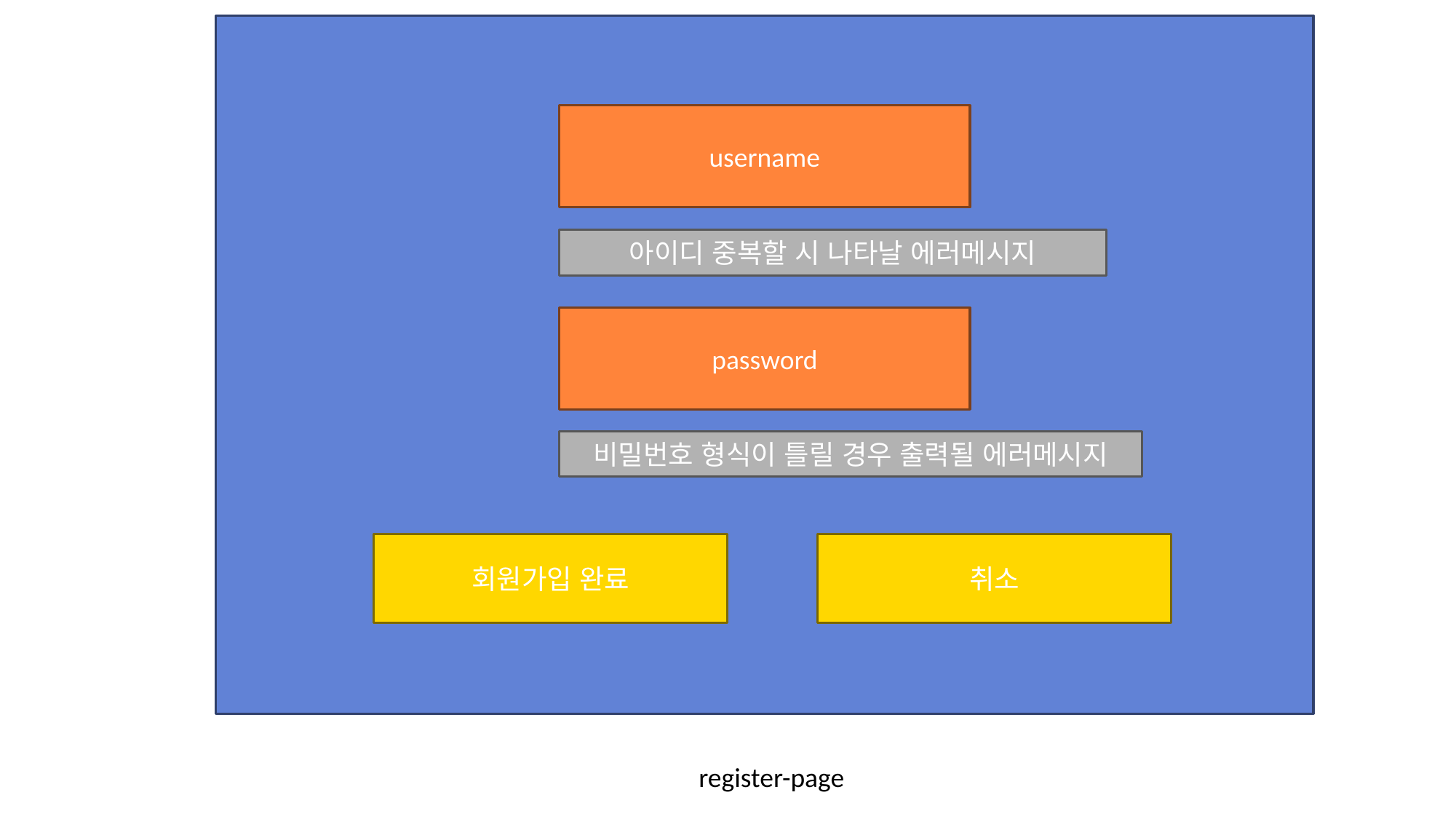

username
아이디 중복할 시 나타날 에러메시지
password
비밀번호 형식이 틀릴 경우 출력될 에러메시지
회원가입 완료
취소
register-page